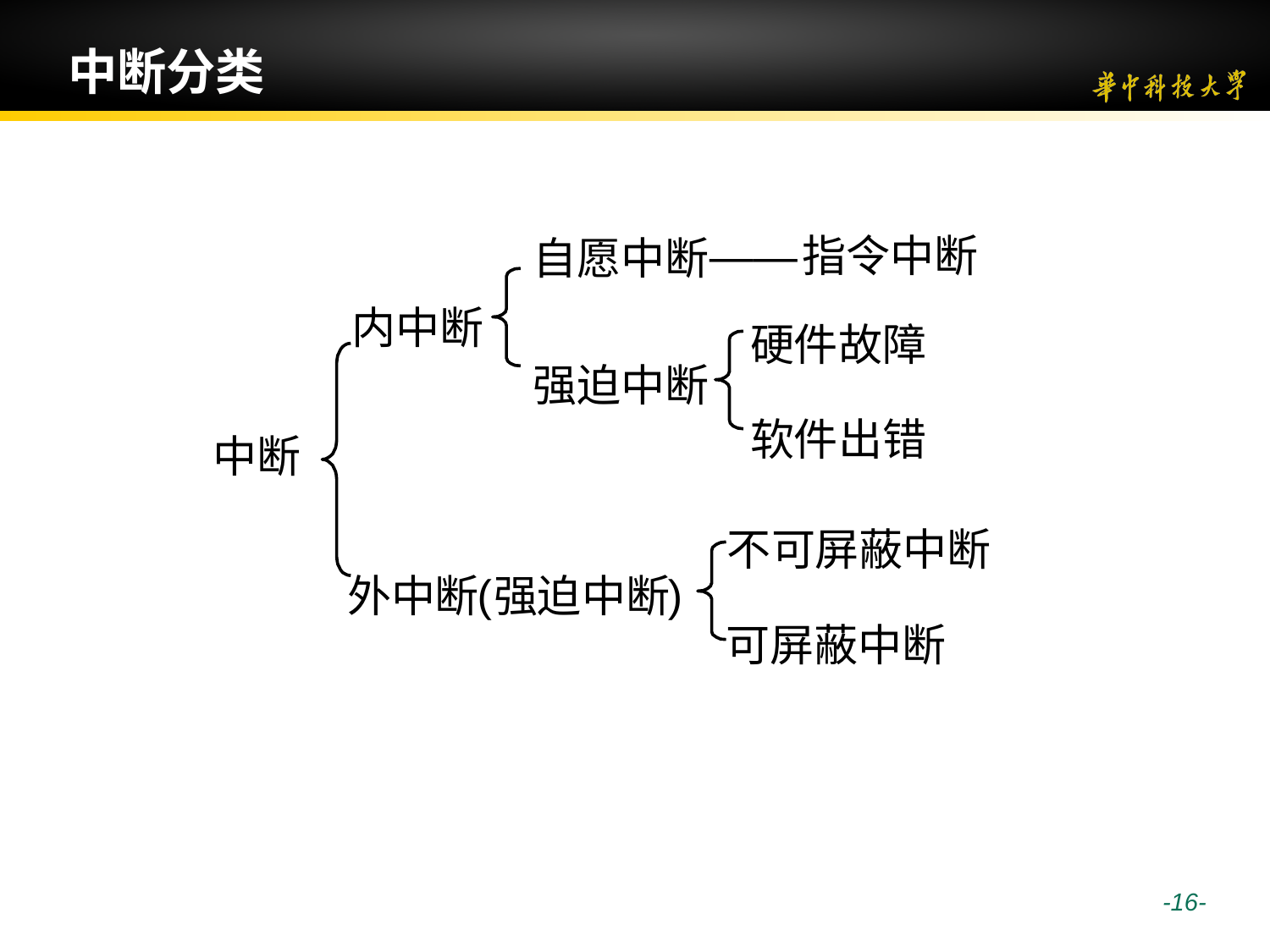

# 中断分类

——
指令中断
自愿中断

内中断

硬件故障

强迫中断

软件出错

中断
不可屏蔽中断

(
)

外中断
强迫中断
可屏蔽中断

 -16-